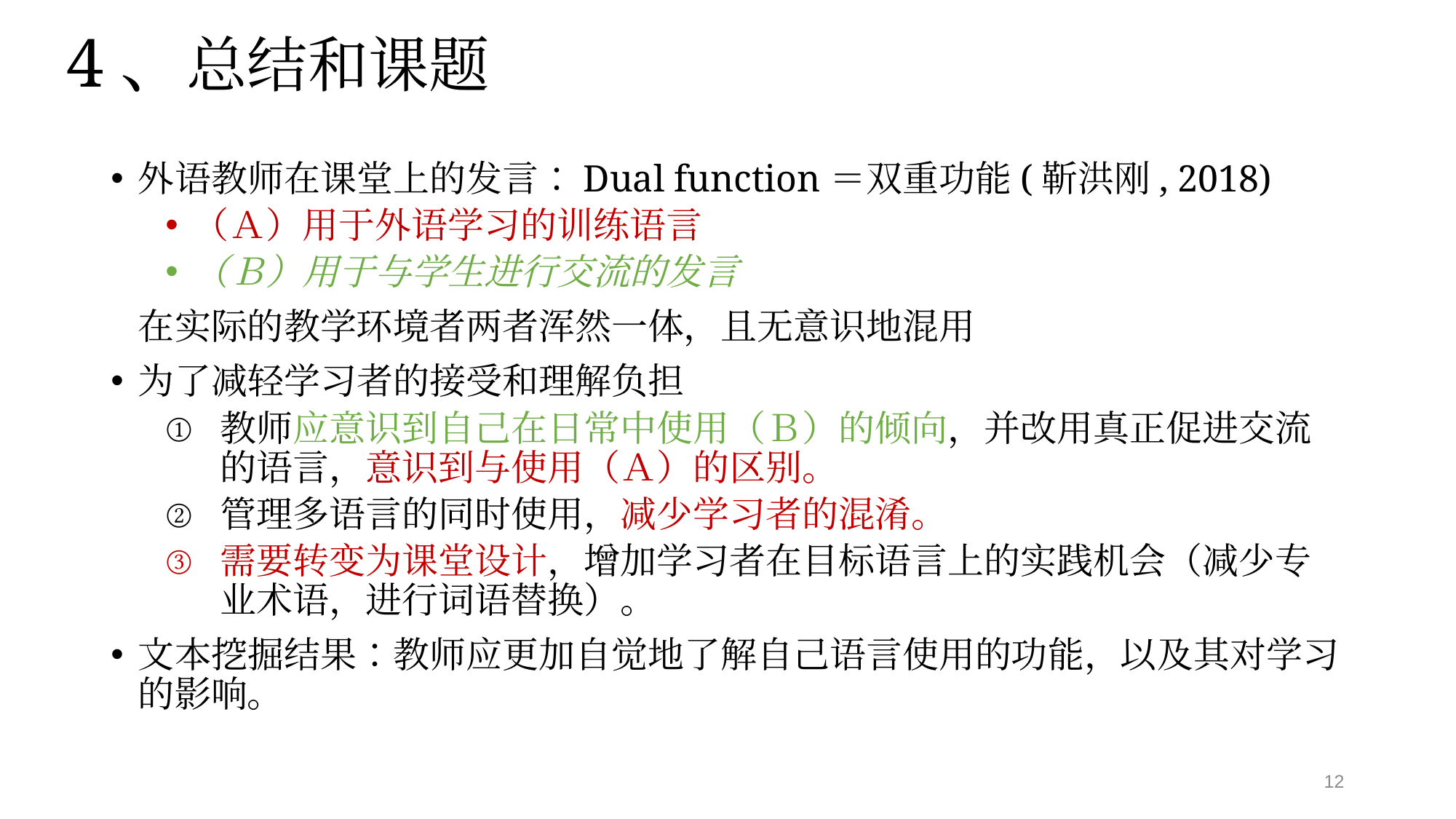

4、总结和课题
外语教师在课堂上的发言：Dual function＝双重功能(靳洪刚, 2018)
（Ａ）用于外语学习的训练语言
（Ｂ）用于与学生进行交流的发言
  在实际的教学环境者两者浑然一体，且无意识地混用
为了减轻学习者的接受和理解负担
教师应意识到自己在日常中使用（Ｂ）的倾向，并改用真正促进交流的语言，意识到与使用（Ａ）的区别。
管理多语言的同时使用，减少学习者的混淆。
需要转变为课堂设计，增加学习者在目标语言上的实践机会（减少专业术语，进行词语替换）。
文本挖掘结果：教师应更加自觉地了解自己语言使用的功能，以及其对学习的影响。
12